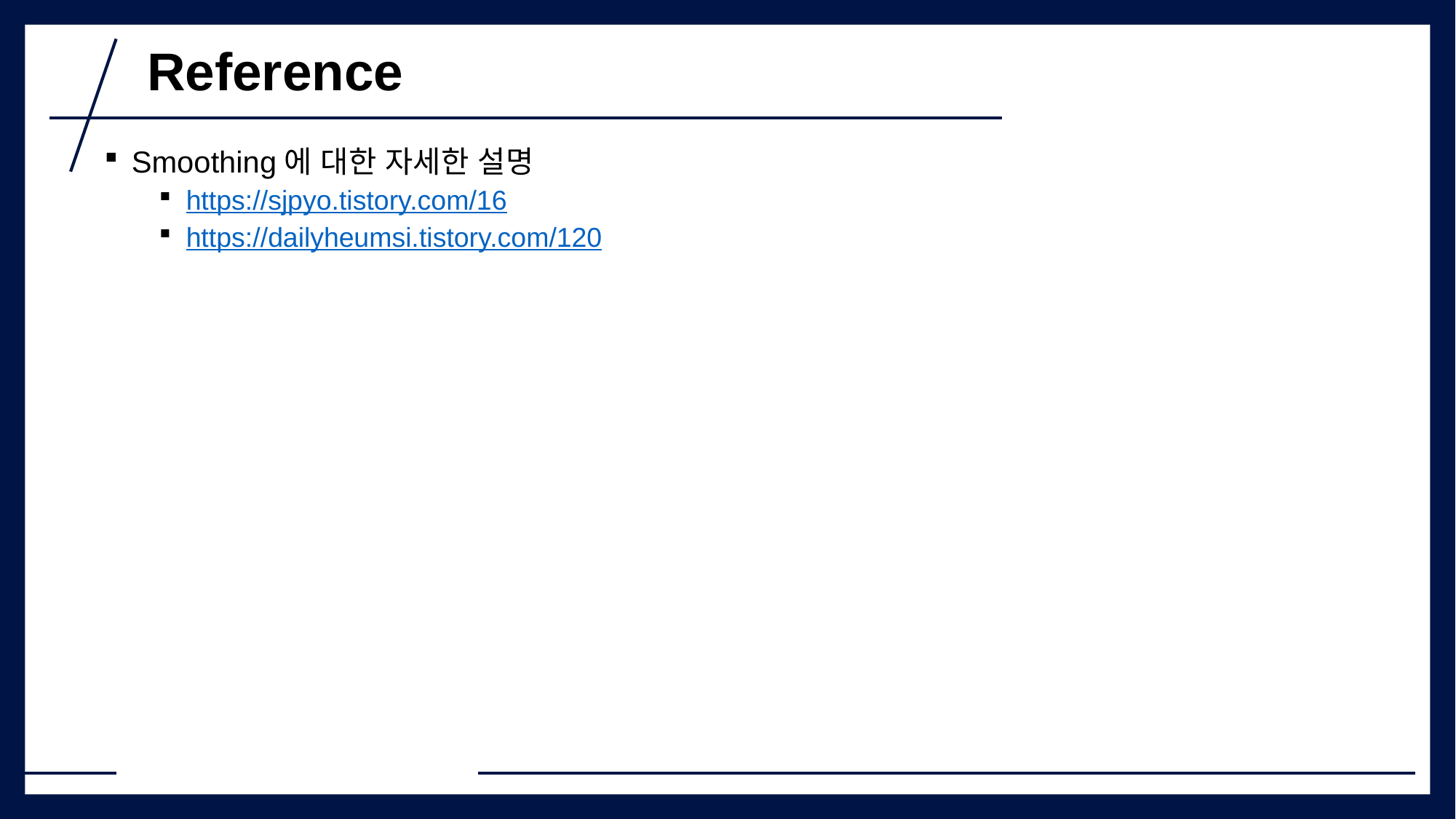

# Reference
Smoothing에 대한 자세한 설명
https://sjpyo.tistory.com/16
https://dailyheumsi.tistory.com/120